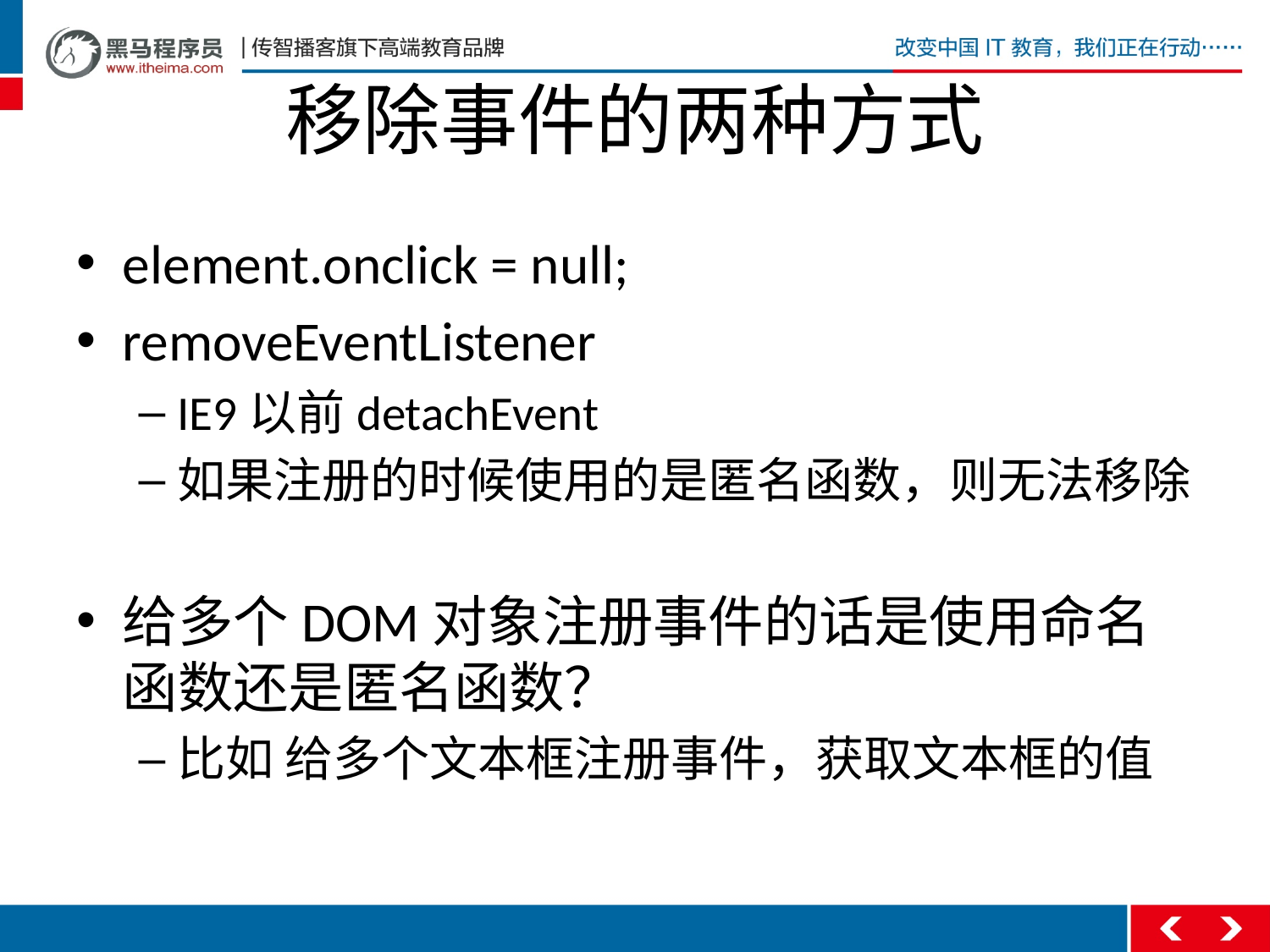

# 移除事件的两种方式
element.onclick = null;
removeEventListener
IE9以前detachEvent
如果注册的时候使用的是匿名函数，则无法移除

给多个DOM对象注册事件的话是使用命名函数还是匿名函数？
比如 给多个文本框注册事件，获取文本框的值